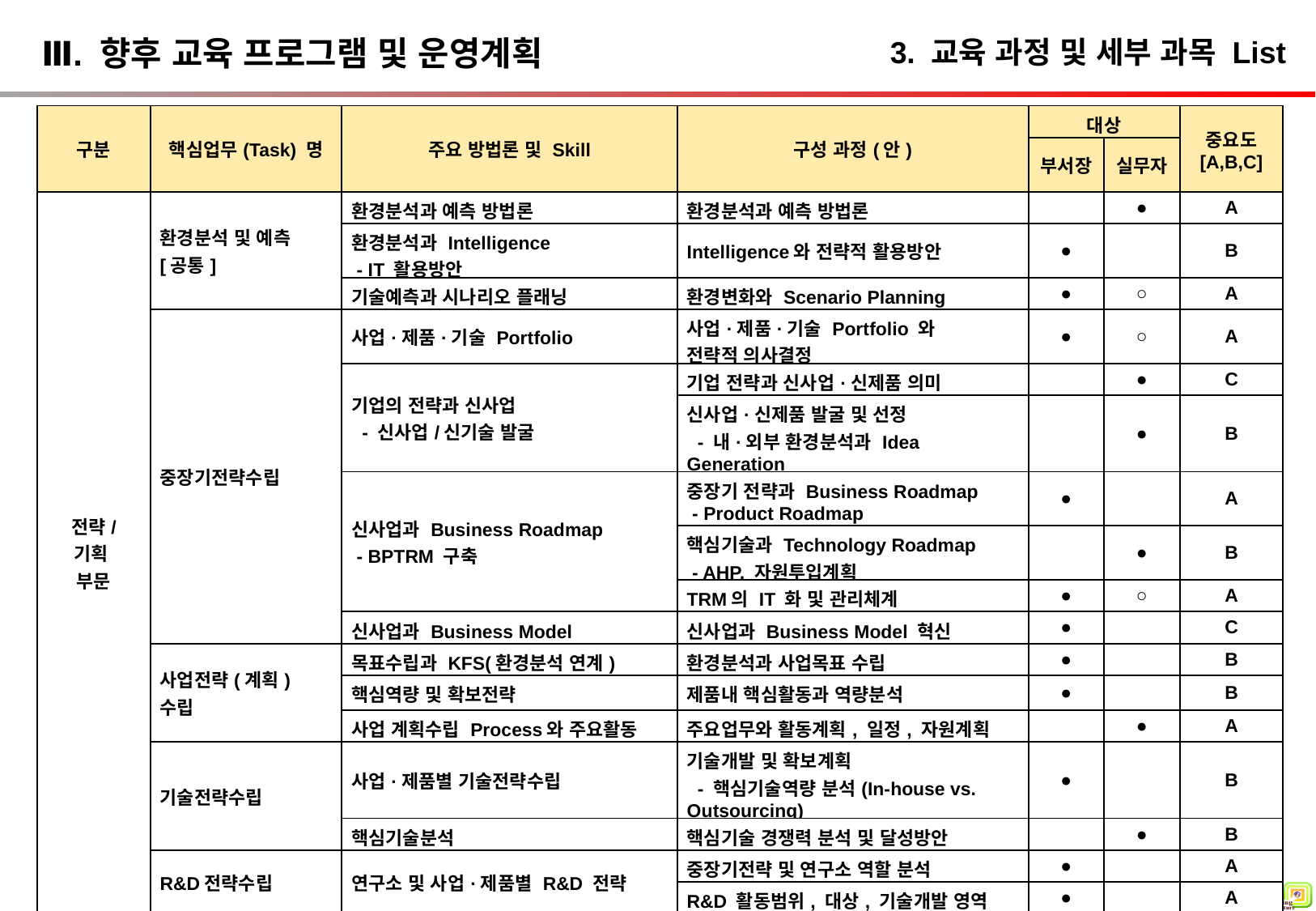

Ⅲ. 향후 교육 프로그램 및 운영계획
# 3. 교육 과정 및 세부 과목 List
| 구분 | 핵심업무(Task) 명 | 주요 방법론 및 Skill | 구성 과정(안) | 대상 |  | 중요도 [A,B,C] |
| --- | --- | --- | --- | --- | --- | --- |
|  |  |  |  | 부서장 | 실무자 |  |
| 전략/ 기획 부문 | 환경분석 및 예측 [공통] | 환경분석과 예측 방법론 | 환경분석과 예측 방법론 |  | ● | A |
|  |  | 환경분석과 Intelligence - IT 활용방안 | Intelligence와 전략적 활용방안 | ● |  | B |
|  |  | 기술예측과 시나리오 플래닝 | 환경변화와 Scenario Planning | ● | ○ | A |
|  | 중장기전략수립 | 사업·제품·기술 Portfolio | 사업·제품·기술 Portfolio 와 전략적 의사결정 | ● | ○ | A |
|  |  | 기업의 전략과 신사업 - 신사업/신기술 발굴 | 기업 전략과 신사업·신제품 의미 |  | ● | C |
|  |  |  | 신사업·신제품 발굴 및 선정 - 내·외부 환경분석과 Idea Generation |  | ● | B |
|  |  | 신사업과 Business Roadmap - BPTRM 구축 | 중장기 전략과 Business Roadmap - Product Roadmap | ● |  | A |
|  |  |  | 핵심기술과 Technology Roadmap - AHP, 자원투입계획 |  | ● | B |
|  |  |  | TRM의 IT 화 및 관리체계 | ● | ○ | A |
|  |  | 신사업과 Business Model | 신사업과 Business Model 혁신 | ● |  | C |
|  | 사업전략(계획) 수립 | 목표수립과 KFS(환경분석 연계) | 환경분석과 사업목표 수립 | ● |  | B |
|  |  | 핵심역량 및 확보전략 | 제품내 핵심활동과 역량분석 | ● |  | B |
|  |  | 사업 계획수립 Process와 주요활동 | 주요업무와 활동계획, 일정, 자원계획 |  | ● | A |
|  | 기술전략수립 | 사업·제품별 기술전략수립 | 기술개발 및 확보계획 - 핵심기술역량 분석(In-house vs. Outsourcing) | ● |  | B |
|  |  | 핵심기술분석 | 핵심기술 경쟁력 분석 및 달성방안 |  | ● | B |
|  | R&D전략수립 | 연구소 및 사업·제품별 R&D 전략 | 중장기전략 및 연구소 역할 분석 | ● |  | A |
|  |  |  | R&D 활동범위, 대상, 기술개발 영역 | ● |  | A |
12